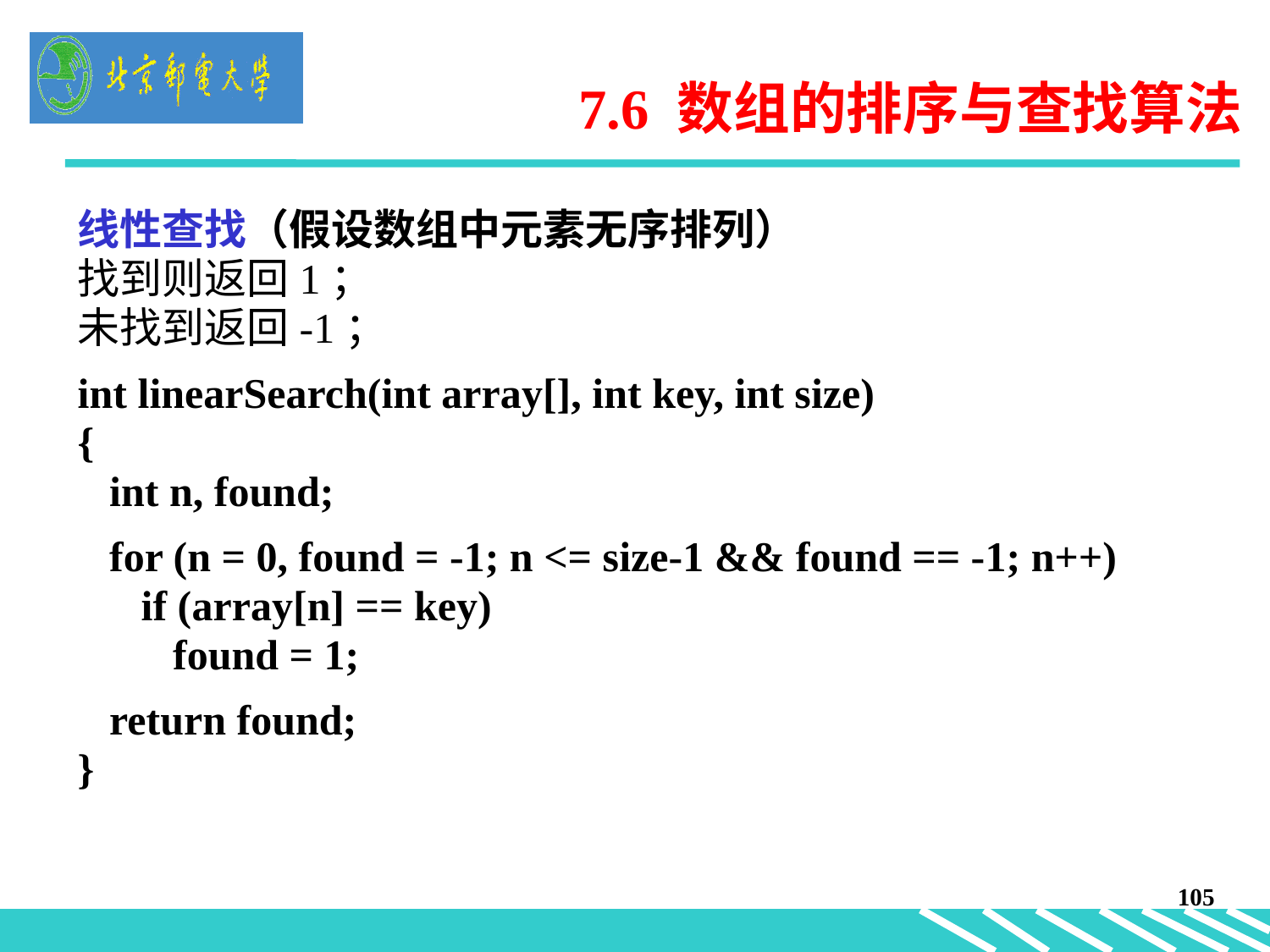

# 7.6 数组的排序与查找算法
线性查找（假设数组中元素无序排列）
找到则返回1；
未找到返回-1；

int linearSearch(int array[], int key, int size)
{
   int n, found;

   for (n = 0, found = -1; n <= size-1 && found == -1; n++)
      if (array[n] == key)
         found = 1;

   return found;
}
105